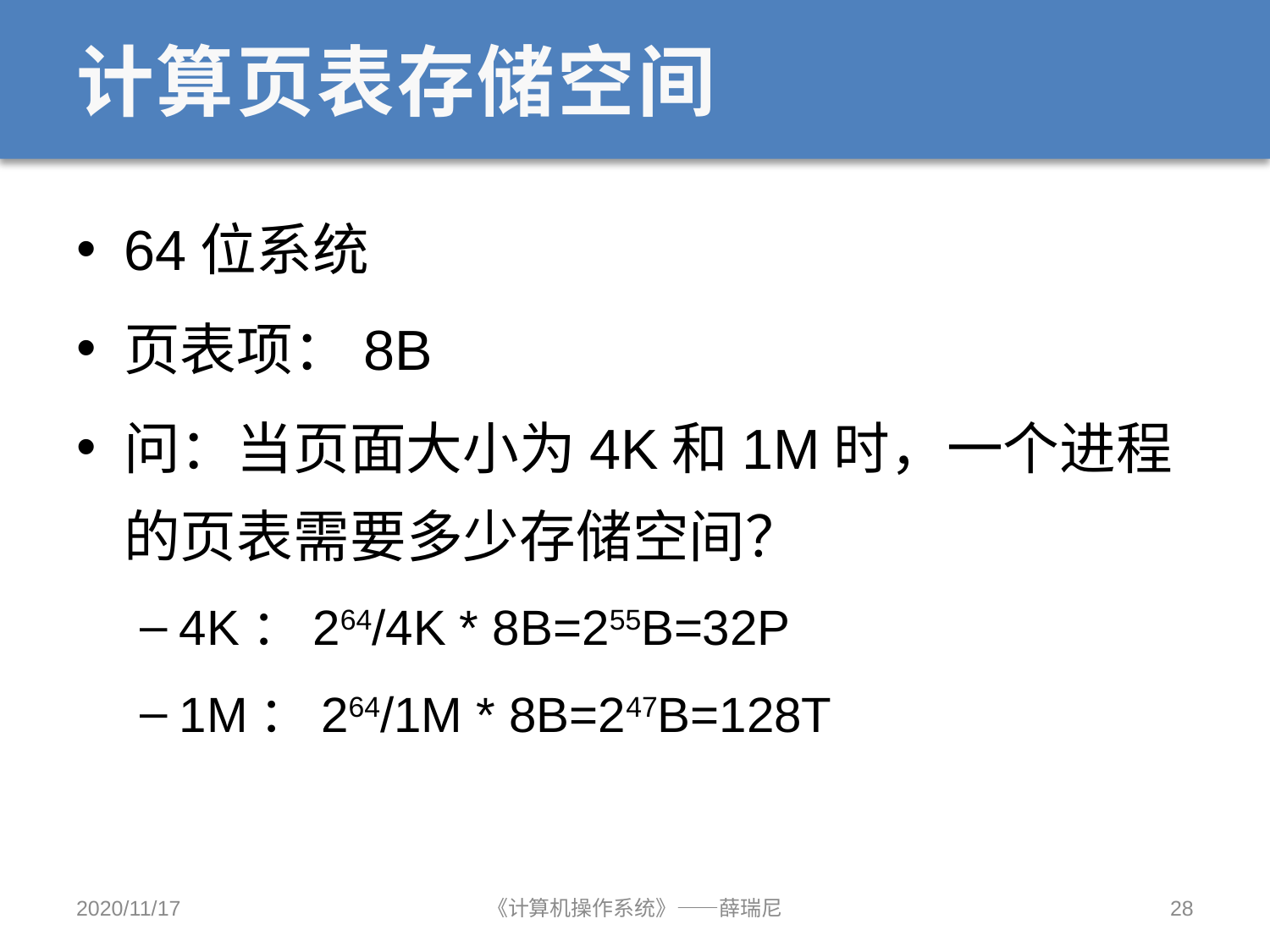

# 计算页表存储空间
64位系统
页表项：8B
问：当页面大小为4K和1M时，一个进程的页表需要多少存储空间？
4K：264/4K * 8B=255B=32P
1M：264/1M * 8B=247B=128T
2020/11/17
《计算机操作系统》——薛瑞尼
28